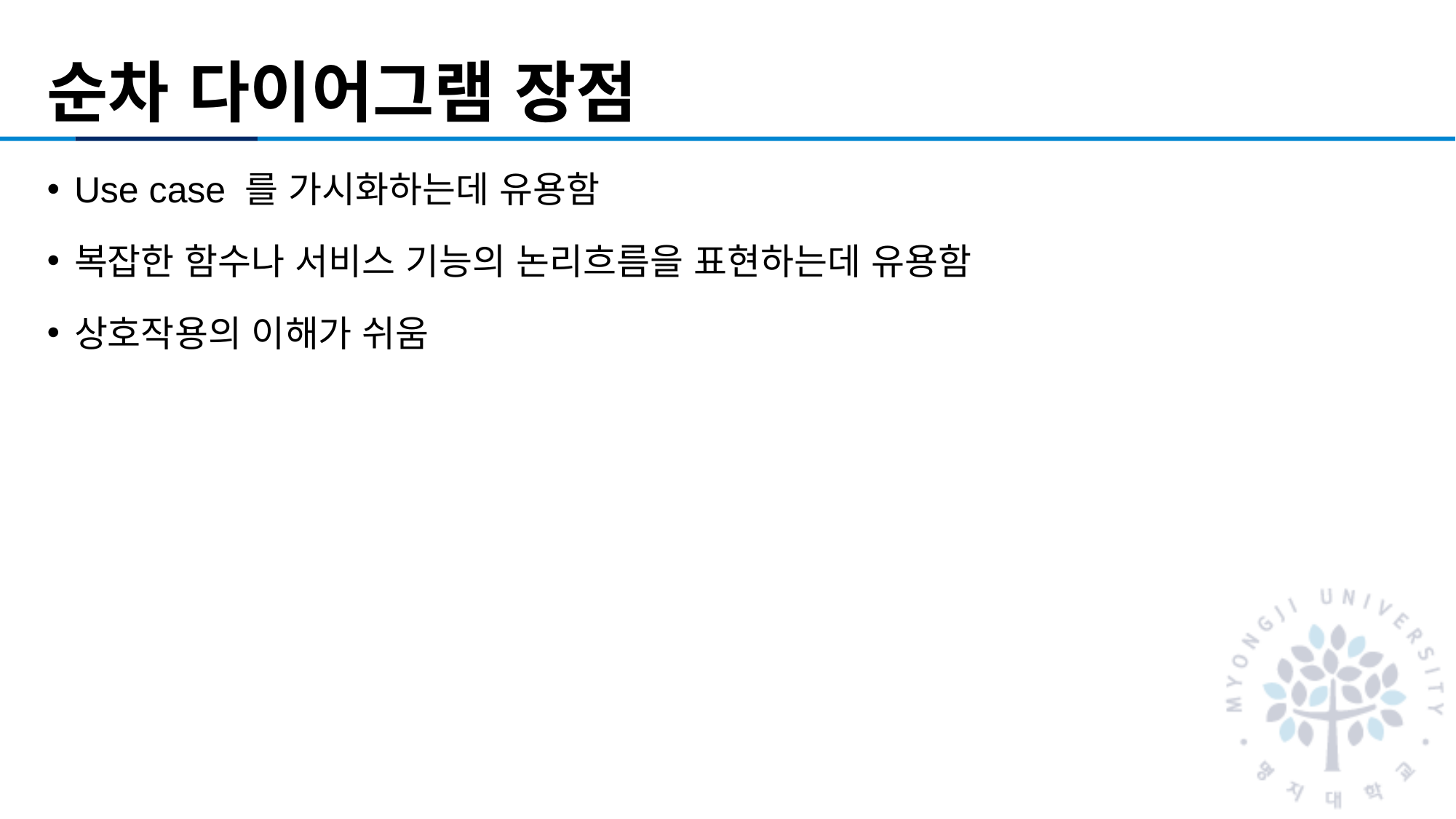

# 순차 다이어그램 장점
Use case 를 가시화하는데 유용함
복잡한 함수나 서비스 기능의 논리흐름을 표현하는데 유용함
상호작용의 이해가 쉬움